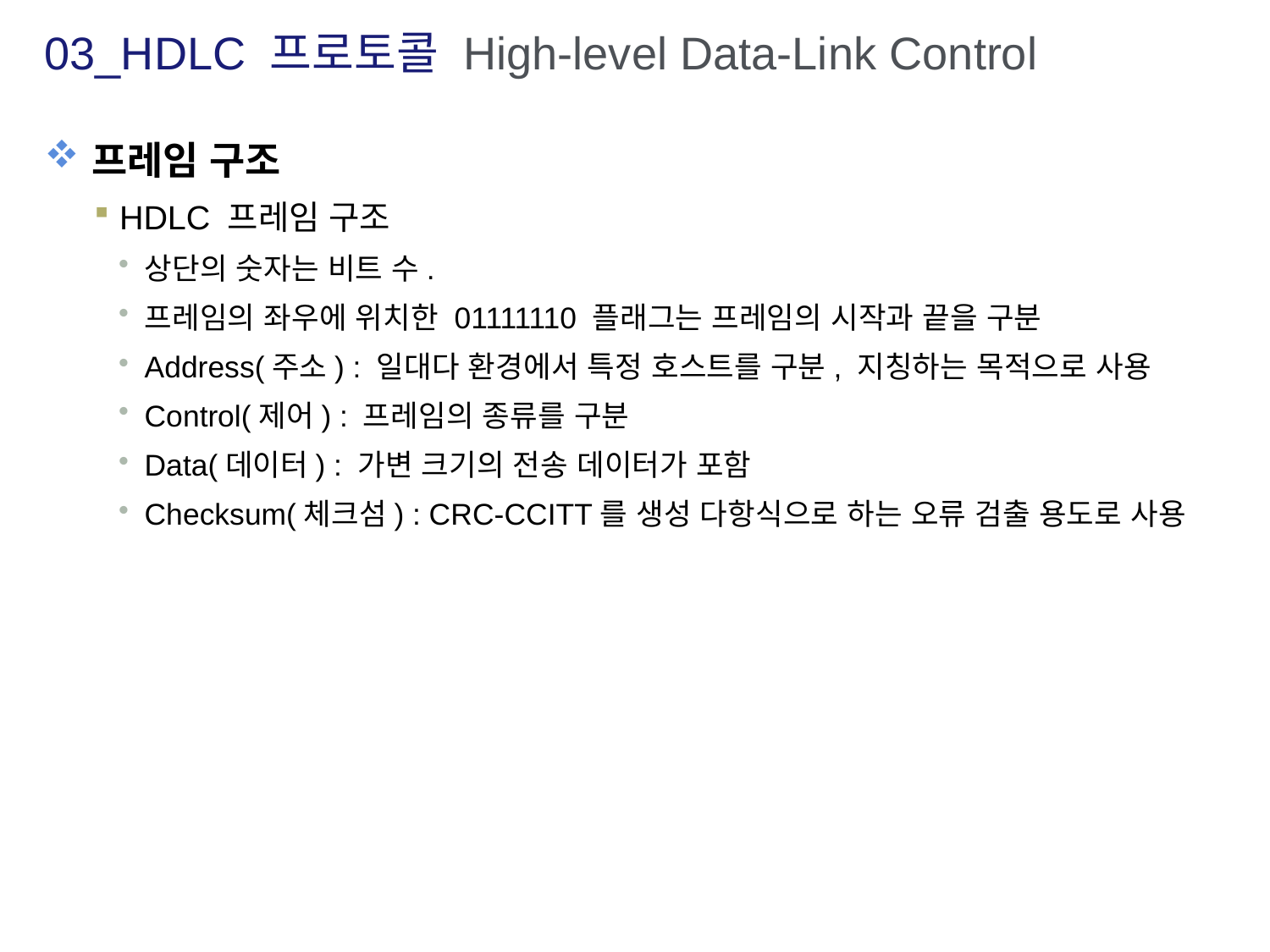

# 03_HDLC 프로토콜 High-level Data-Link Control
프레임 구조
HDLC 프레임 구조
상단의 숫자는 비트 수.
프레임의 좌우에 위치한 01111110 플래그는 프레임의 시작과 끝을 구분
Address(주소) : 일대다 환경에서 특정 호스트를 구분, 지칭하는 목적으로 사용
Control(제어) : 프레임의 종류를 구분
Data(데이터) : 가변 크기의 전송 데이터가 포함
Checksum(체크섬) : CRC-CCITT를 생성 다항식으로 하는 오류 검출 용도로 사용